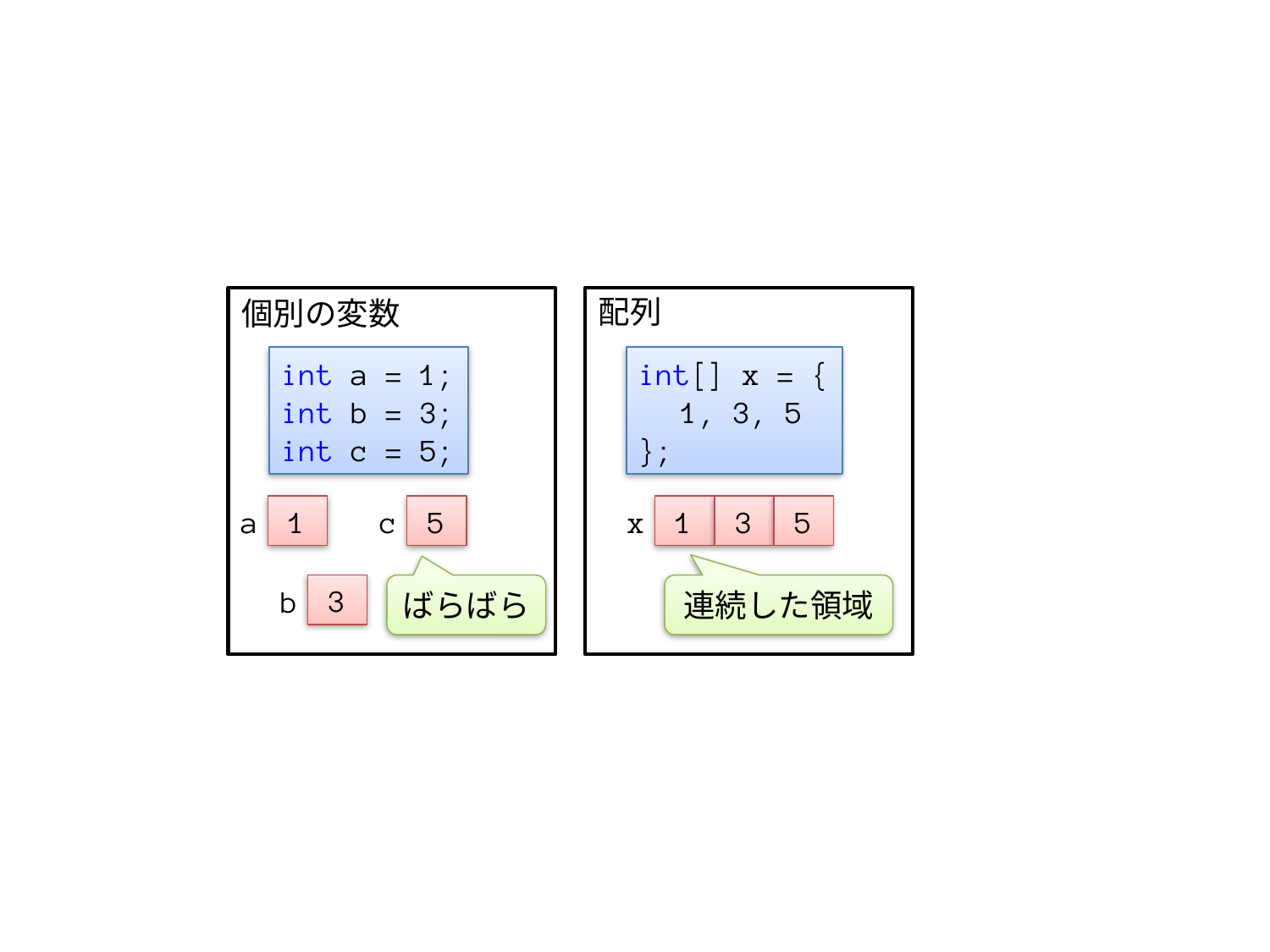

配列

個別の変数

int a = 1;
int b = 3;
int c = 5;
int[] x = {
	 1, 3, 5
};
a
1
c
5
x
1
3
5
b
3
ばらばら
連続した領域